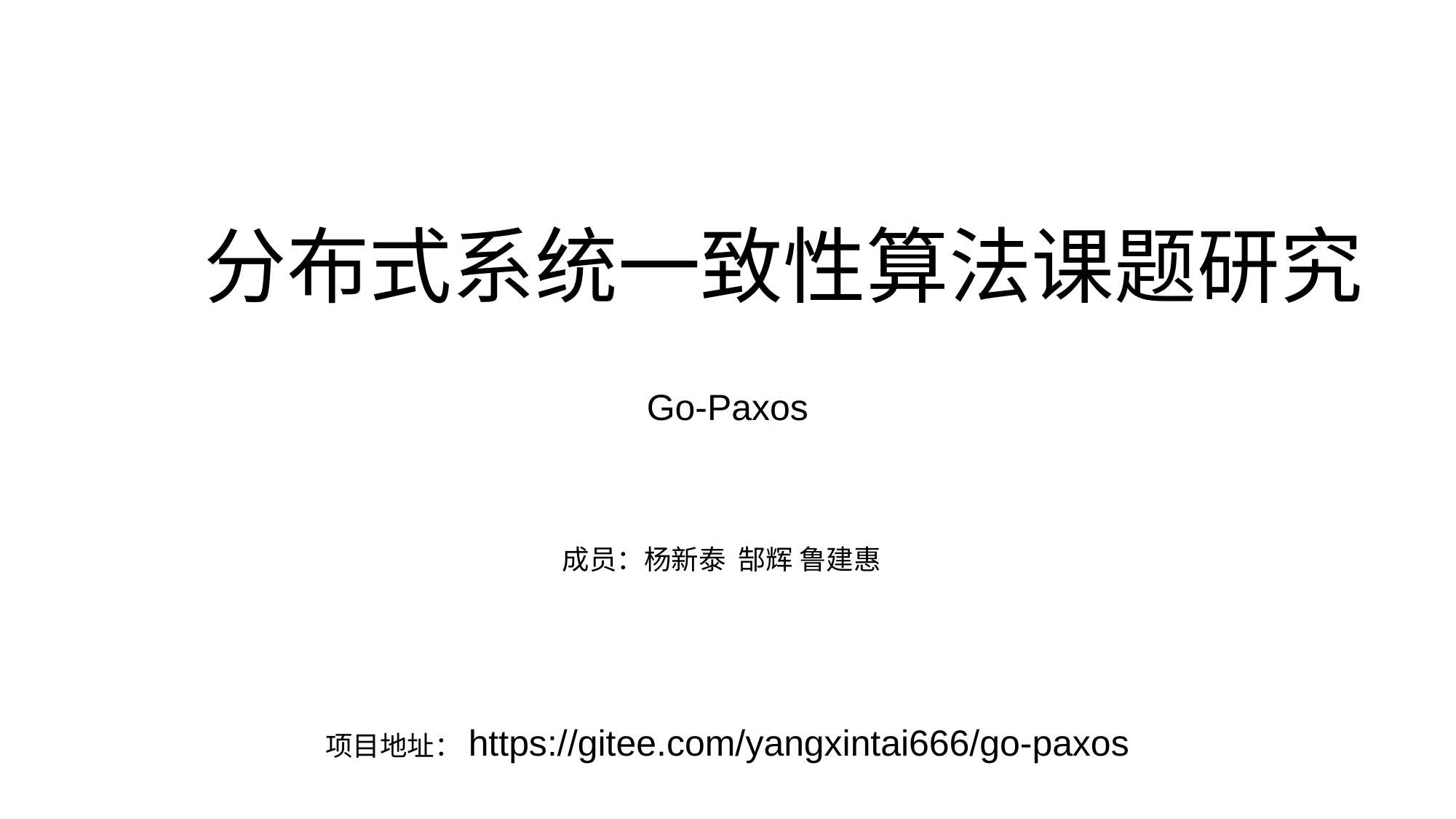

# 分布式系统一致性算法课题研究
Go-Paxos

成员：杨新泰  郜辉 鲁建惠
项目地址：https://gitee.com/yangxintai666/go-paxos